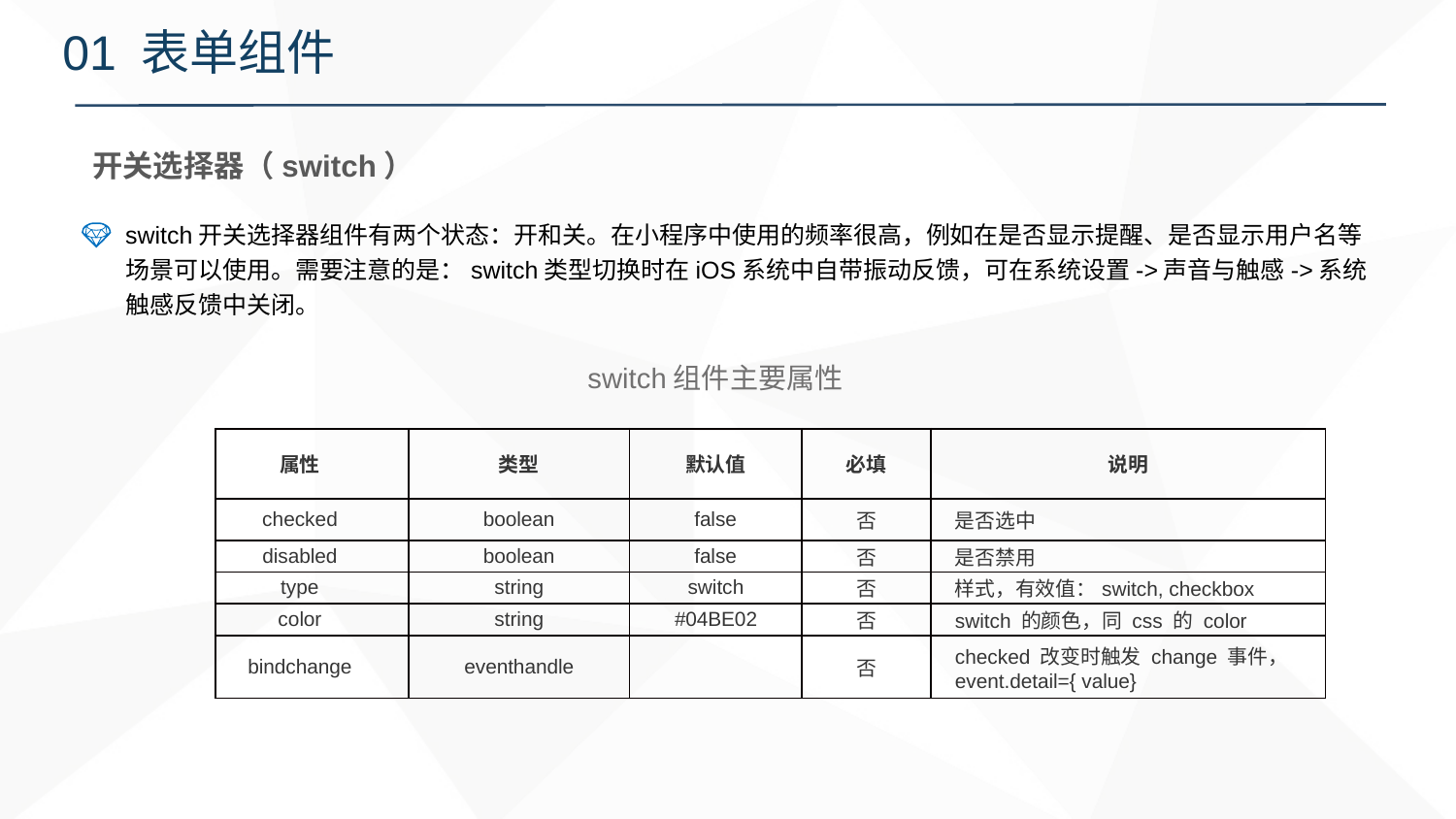

# 01 表单组件
开关选择器（switch）
switch开关选择器组件有两个状态：开和关。在小程序中使用的频率很高，例如在是否显示提醒、是否显示用户名等场景可以使用。需要注意的是：switch类型切换时在iOS系统中自带振动反馈，可在系统设置->声音与触感->系统触感反馈中关闭。

switch组件主要属性
| 属性 | 类型 | 默认值 | 必填 | 说明 |
| --- | --- | --- | --- | --- |
| checked | boolean | false | 否 | 是否选中 |
| disabled | boolean | false | 否 | 是否禁用 |
| type | string | switch | 否 | 样式，有效值：switch, checkbox |
| color | string | #04BE02 | 否 | switch 的颜色，同 css 的 color |
| bindchange | eventhandle |  | 否 | checked 改变时触发 change 事件，event.detail={ value} |